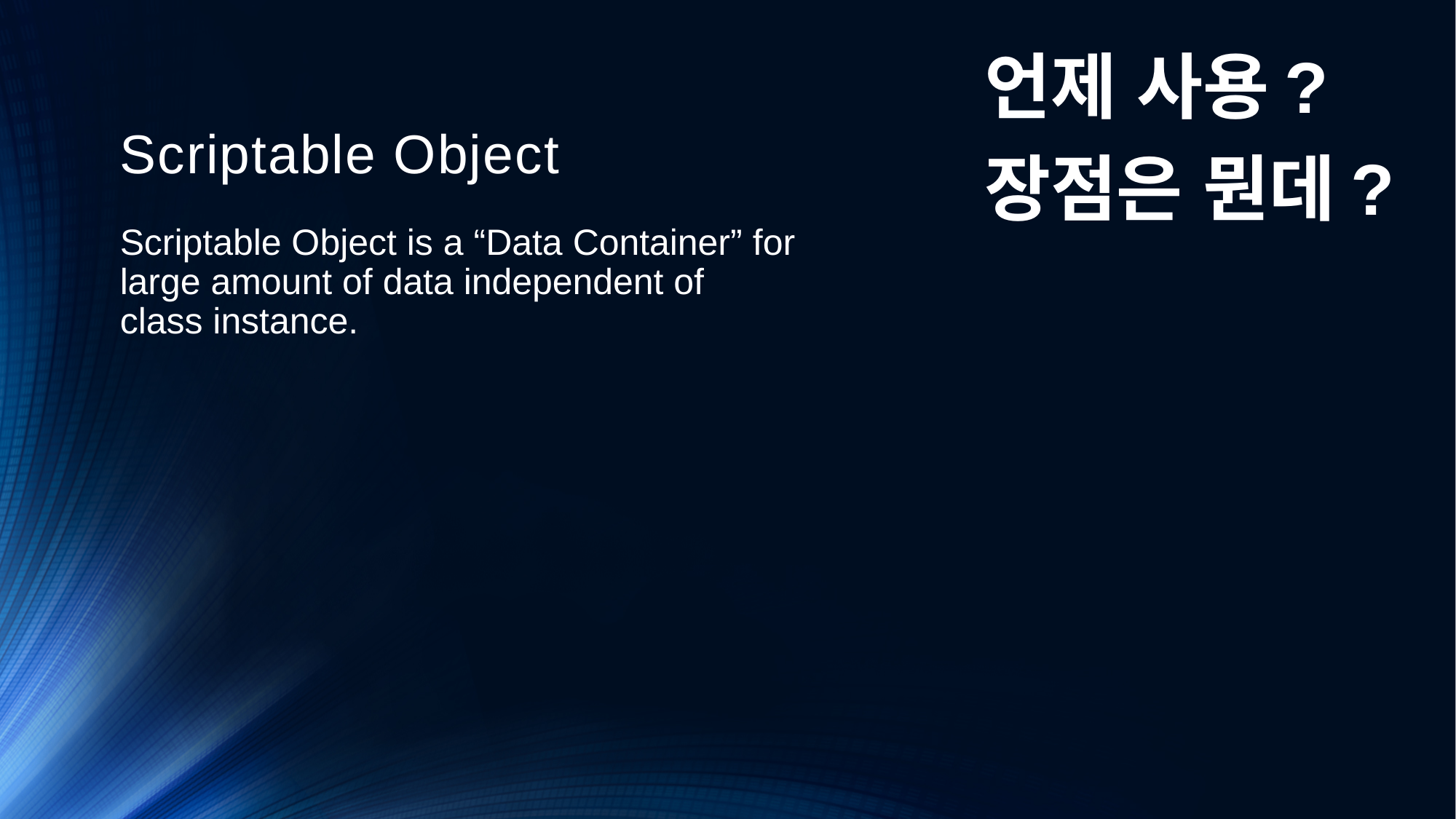

# Scriptable Object
언제 사용?
장점은 뭔데?
Scriptable Object is a “Data Container” for large amount of data independent of class instance.